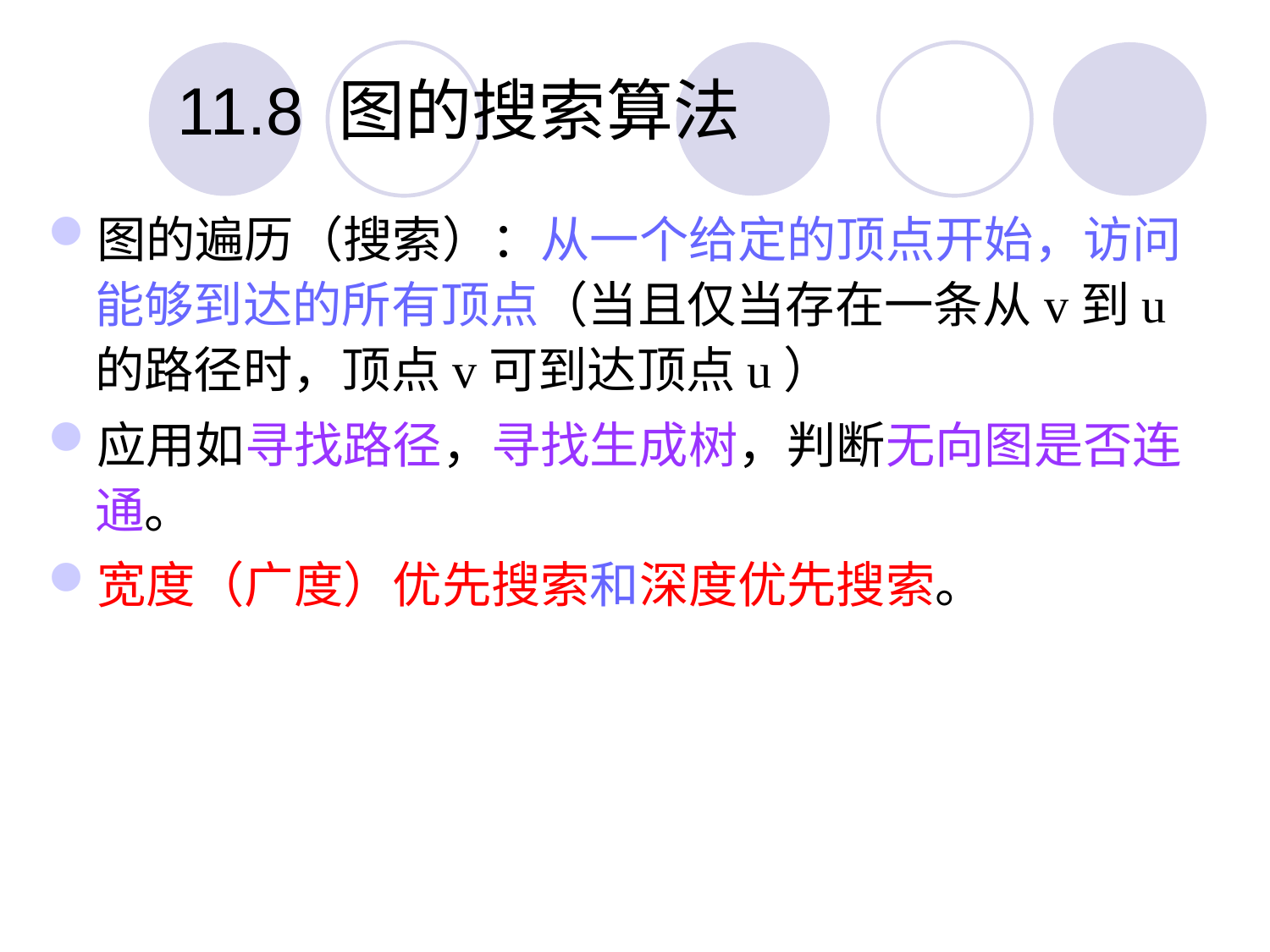

11.8 图的搜索算法
33

图的遍历（搜索）：从一个给定的顶点开始，访问能够到达的所有顶点（当且仅当存在一条从v到u的路径时，顶点v可到达顶点u）
应用如寻找路径，寻找生成树，判断无向图是否连通。
宽度（广度）优先搜索和深度优先搜索。